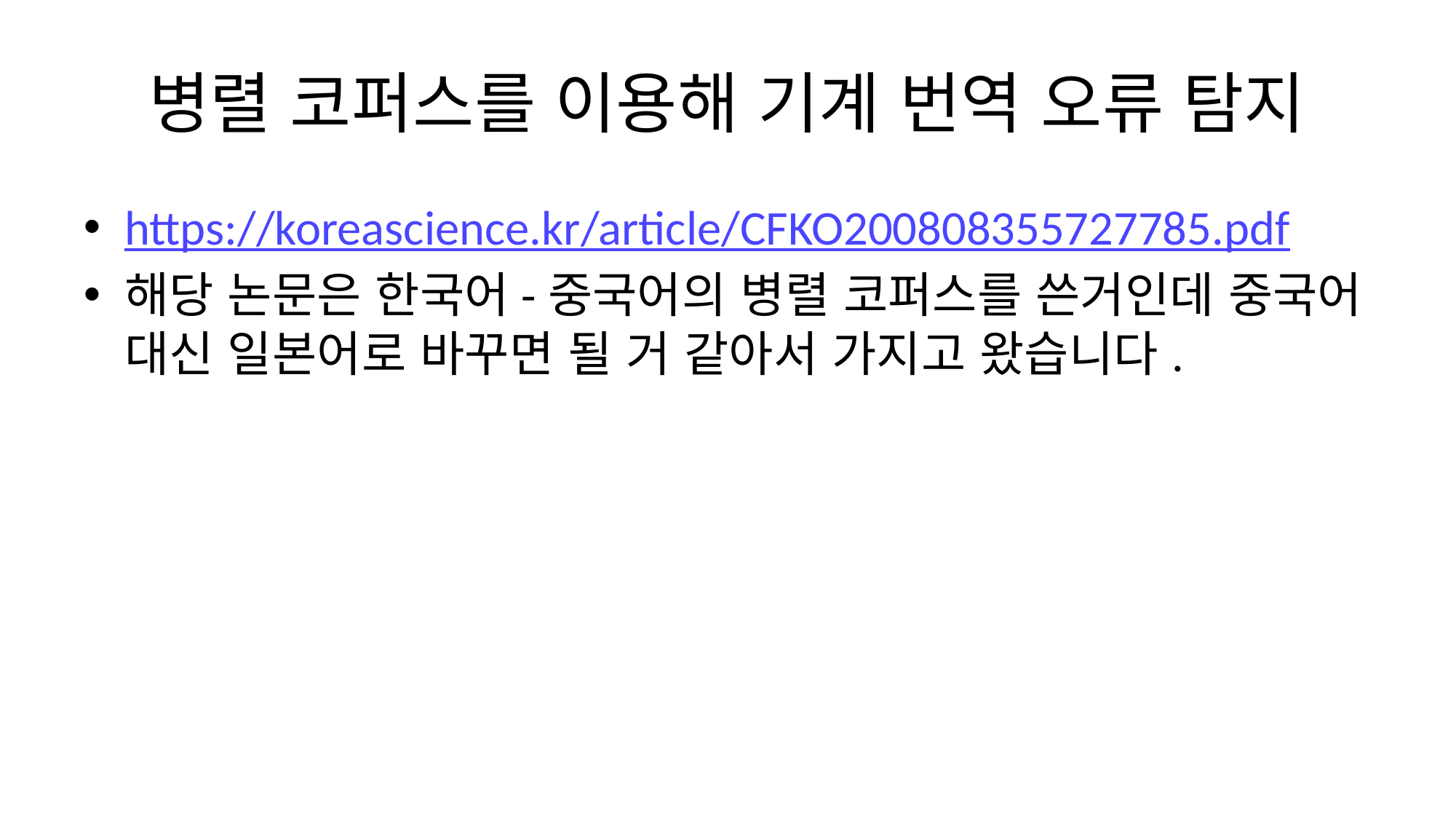

# 병렬 코퍼스를 이용해 기계 번역 오류 탐지
https://koreascience.kr/article/CFKO200808355727785.pdf
해당 논문은 한국어-중국어의 병렬 코퍼스를 쓴거인데 중국어 대신 일본어로 바꾸면 될 거 같아서 가지고 왔습니다.